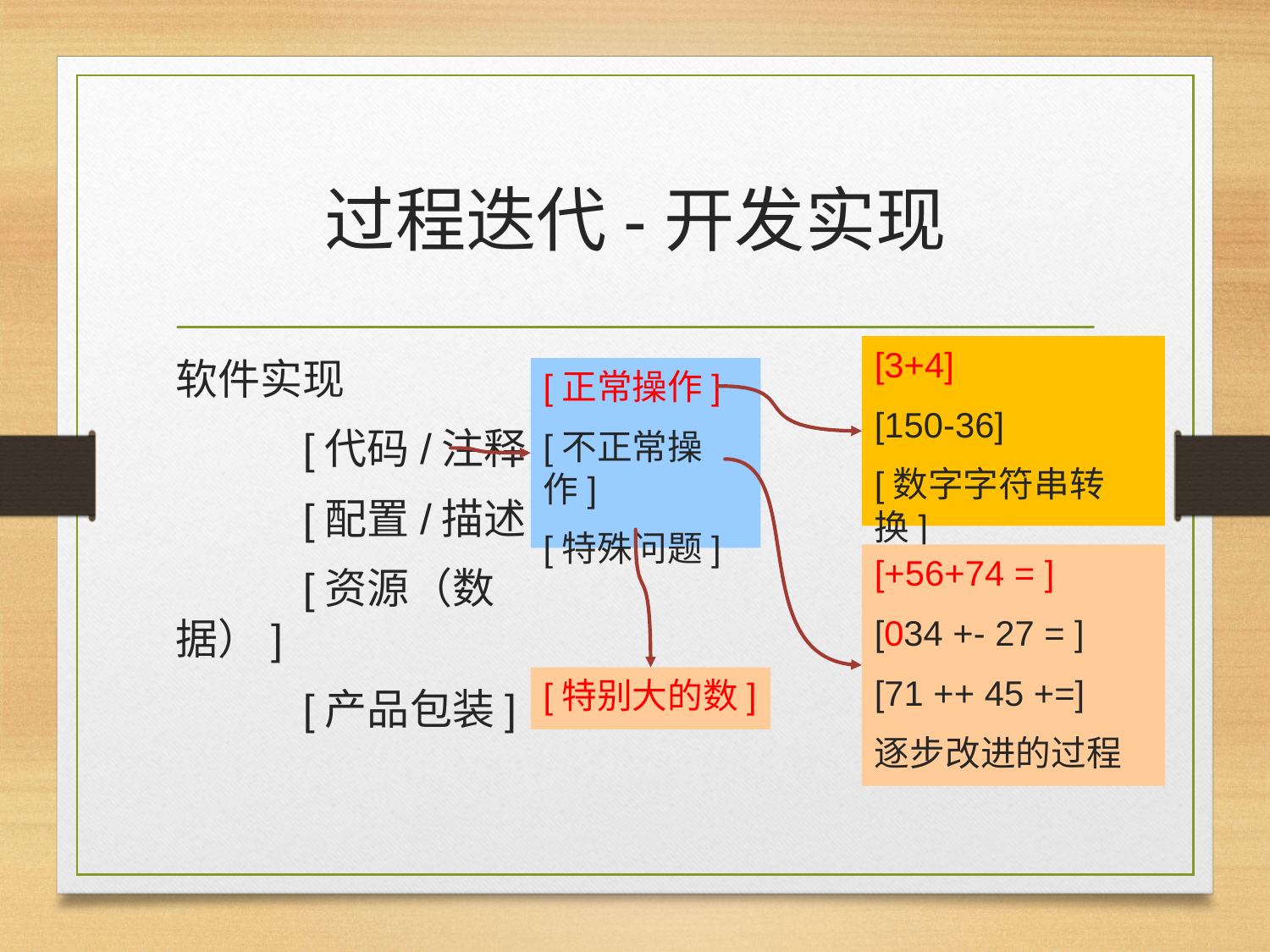

# 过程迭代-开发实现
[3+4]
[150-36]
[数字字符串转换]

软件实现
	[代码/注释]
	[配置/描述]
	[资源（数据）]
	[产品包装]
[正常操作]
[不正常操作]
[特殊问题]

[+56+74 = ]
[034 +- 27 = ]
[71 ++ 45 +=]
逐步改进的过程

[特别大的数]